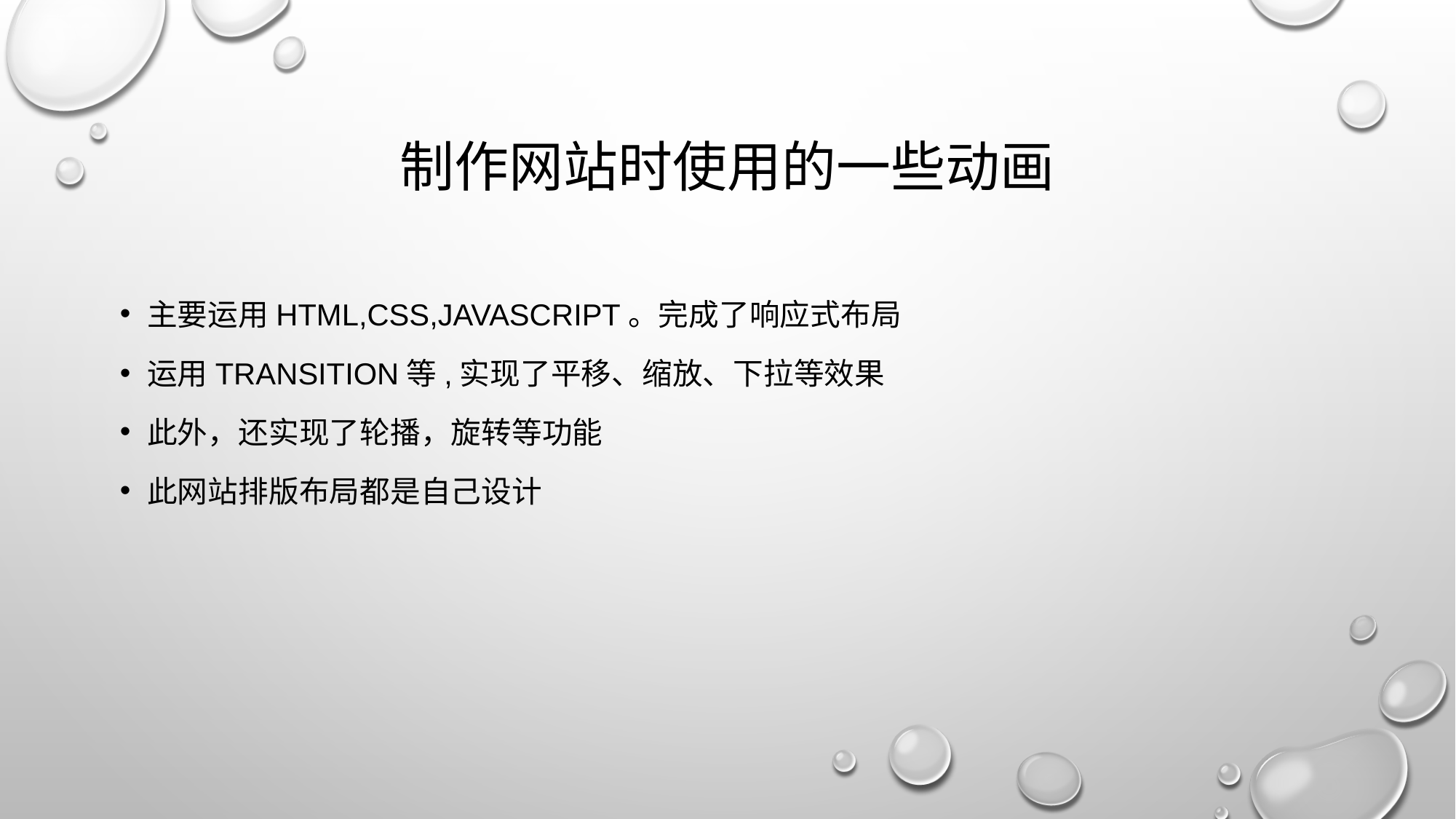

# 制作网站时使用的一些动画
主要运用html,css,javascript。完成了响应式布局
运用transition等,实现了平移、缩放、下拉等效果
此外，还实现了轮播，旋转等功能
此网站排版布局都是自己设计